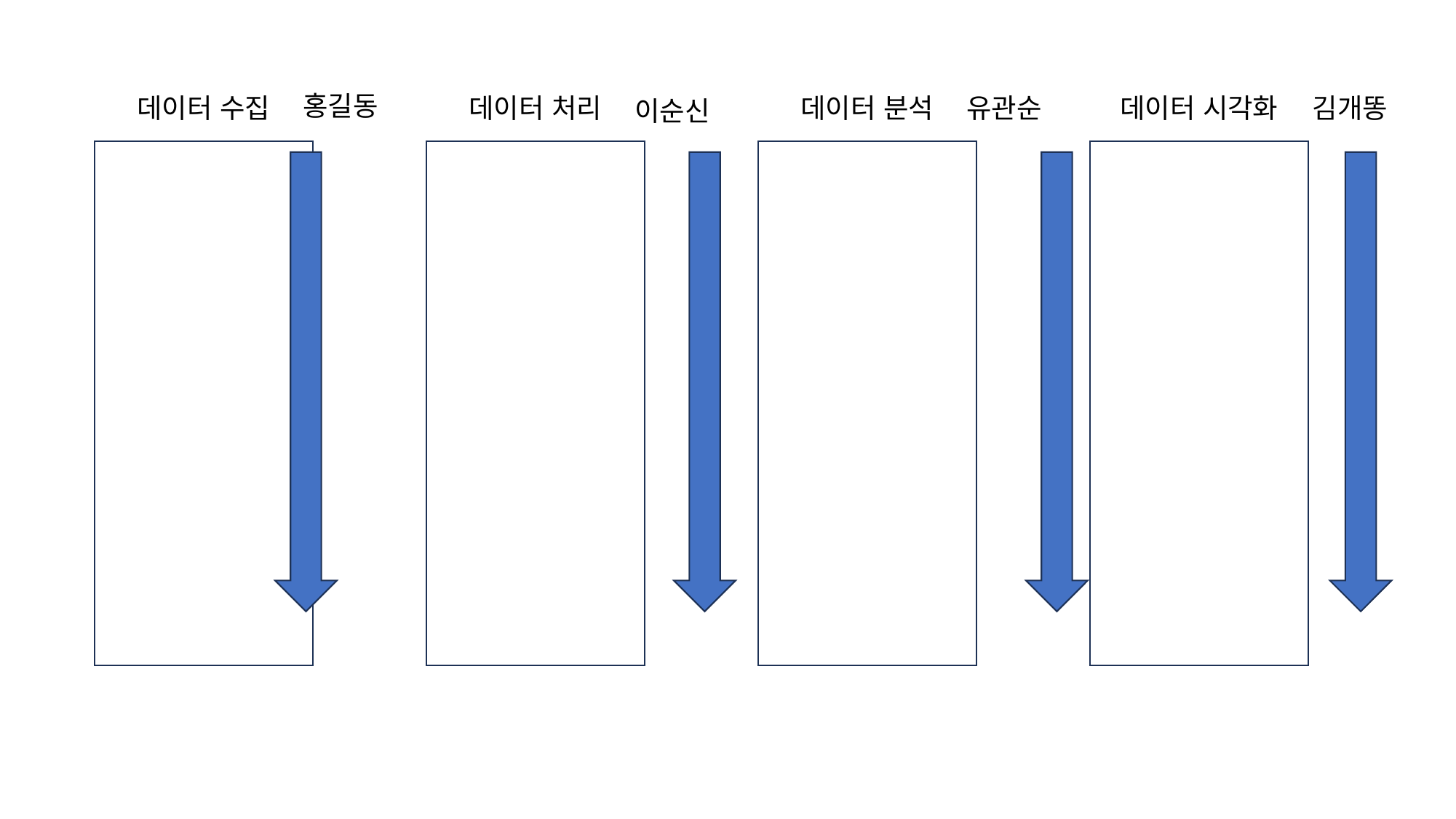

홍길동
데이터 수집
데이터 처리
데이터 분석
유관순
데이터 시각화
김개똥
이순신